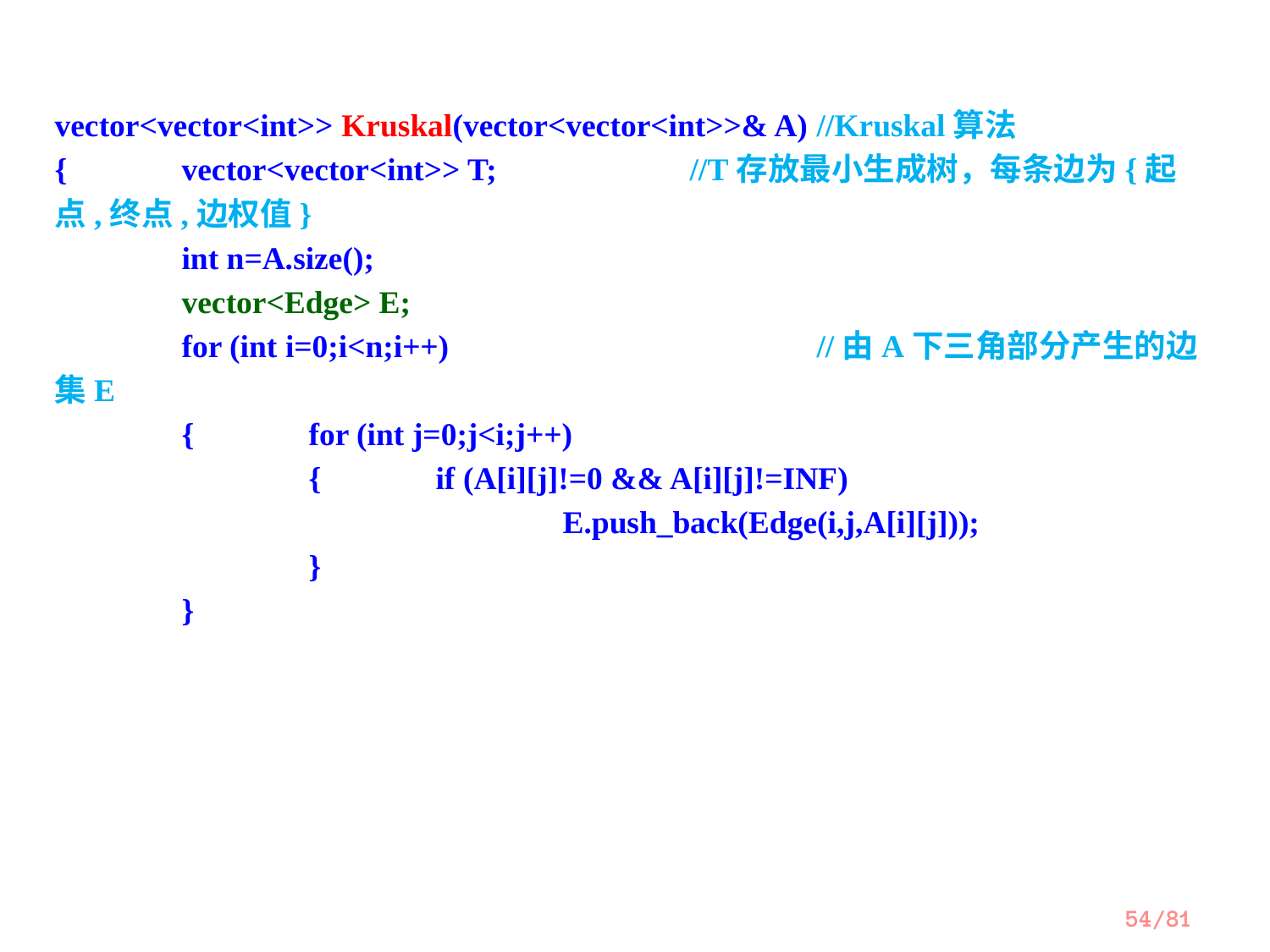

vector<vector<int>> Kruskal(vector<vector<int>>& A)	//Kruskal算法
{	vector<vector<int>> T;		//T存放最小生成树，每条边为{起点,终点,边权值}
	int n=A.size();
	vector<Edge> E;
	for (int i=0;i<n;i++)			//由A下三角部分产生的边集E
	{	for (int j=0;j<i;j++)
		{	if (A[i][j]!=0 && A[i][j]!=INF)
				E.push_back(Edge(i,j,A[i][j]));
		}
	}
54/81